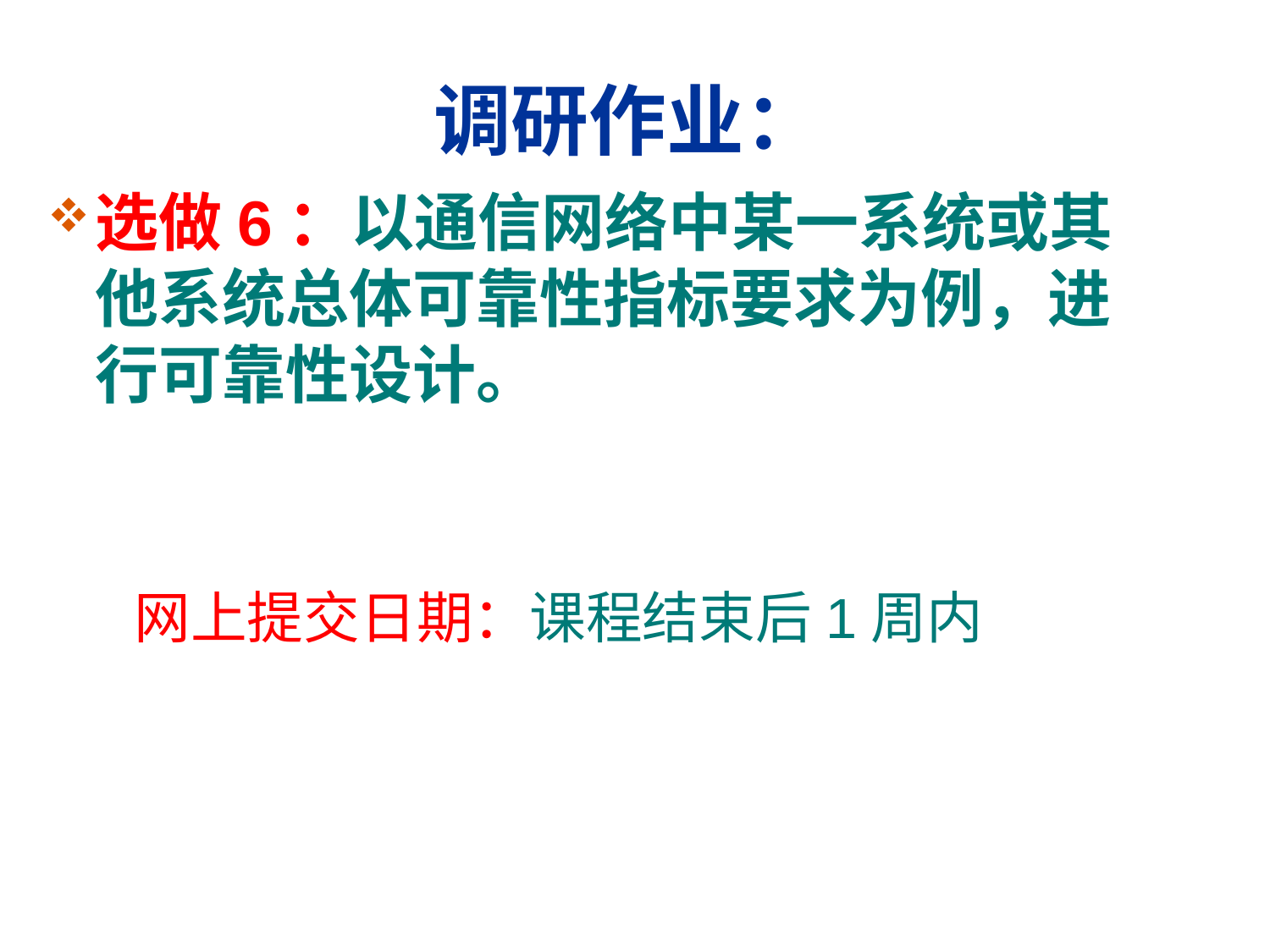

# 调研作业：
选做6：以通信网络中某一系统或其他系统总体可靠性指标要求为例，进行可靠性设计。
网上提交日期：课程结束后1周内